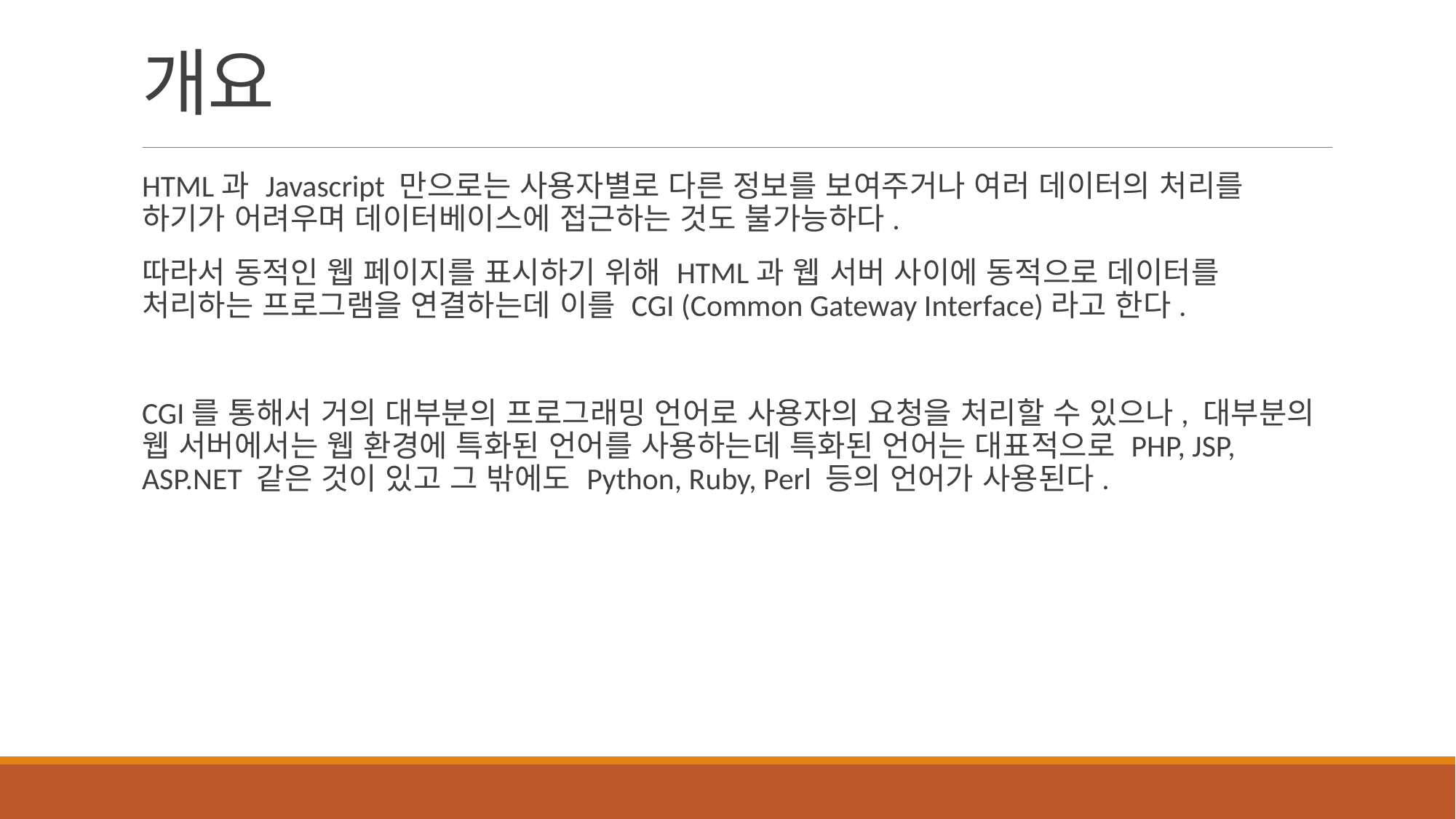

# 개요
HTML과 Javascript 만으로는 사용자별로 다른 정보를 보여주거나 여러 데이터의 처리를 하기가 어려우며 데이터베이스에 접근하는 것도 불가능하다.
따라서 동적인 웹 페이지를 표시하기 위해 HTML과 웹 서버 사이에 동적으로 데이터를 처리하는 프로그램을 연결하는데 이를 CGI (Common Gateway Interface)라고 한다.

CGI를 통해서 거의 대부분의 프로그래밍 언어로 사용자의 요청을 처리할 수 있으나, 대부분의 웹 서버에서는 웹 환경에 특화된 언어를 사용하는데 특화된 언어는 대표적으로 PHP, JSP, ASP.NET 같은 것이 있고 그 밖에도 Python, Ruby, Perl 등의 언어가 사용된다.